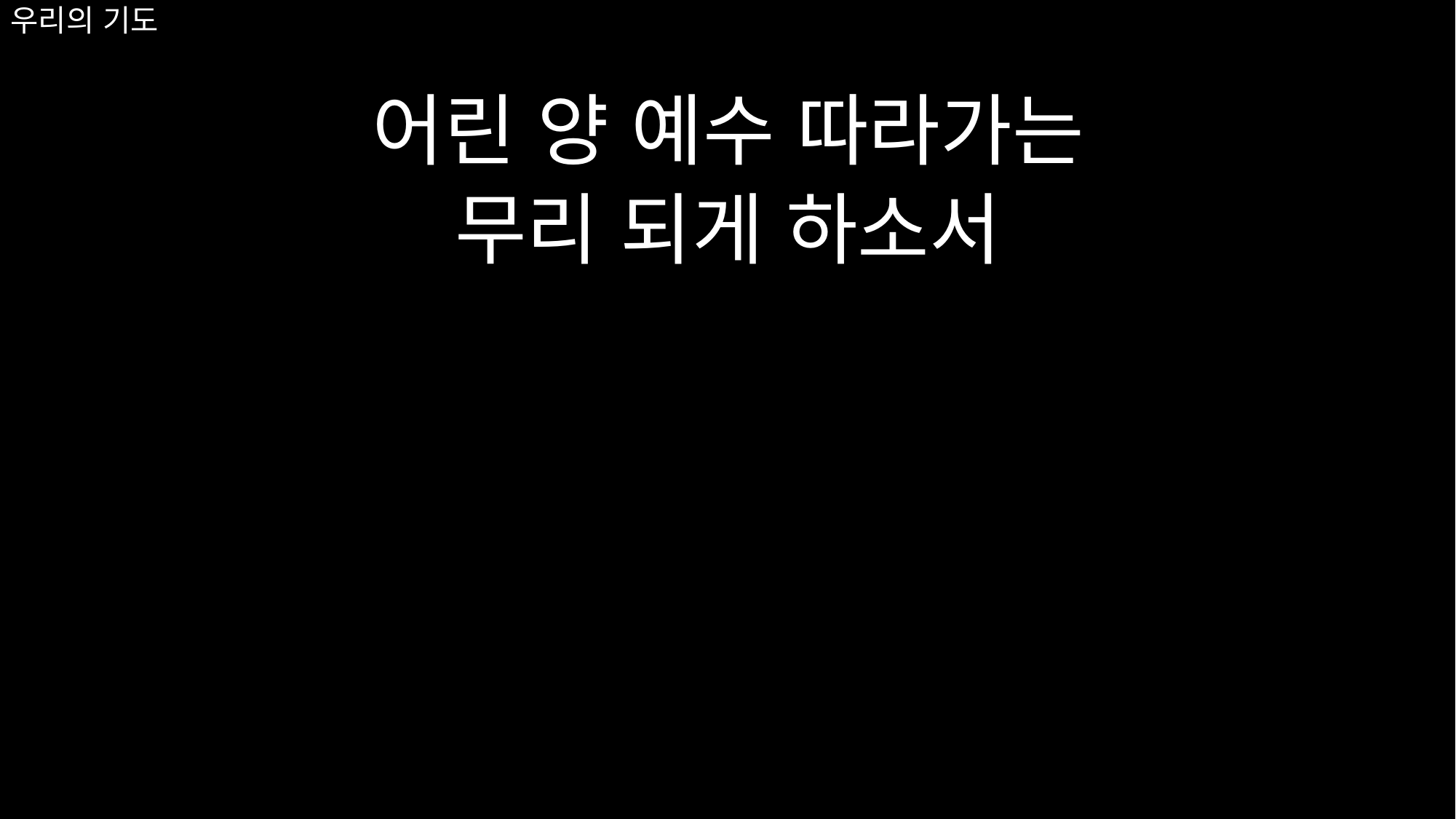

어린 양 예수 따라가는
무리 되게 하소서

# 우리의 기도